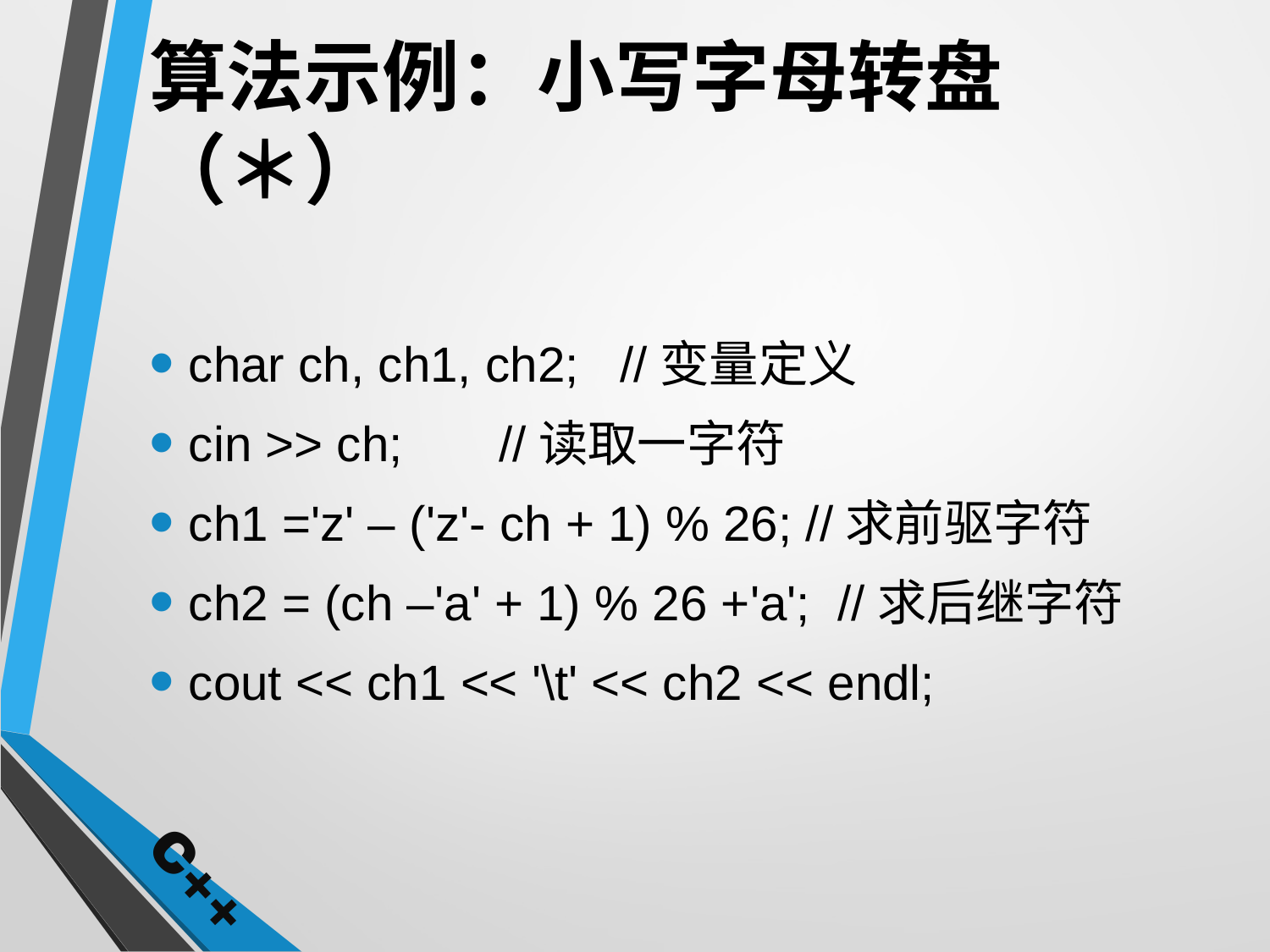

# 算法示例：小写字母转盘（＊）
char ch, ch1, ch2;   //变量定义
cin >> ch;       //读取一字符
ch1 ='z' – ('z'- ch + 1) % 26; //求前驱字符
ch2 = (ch –'a' + 1) % 26 +'a';  //求后继字符
cout << ch1 << '\t' << ch2 << endl;